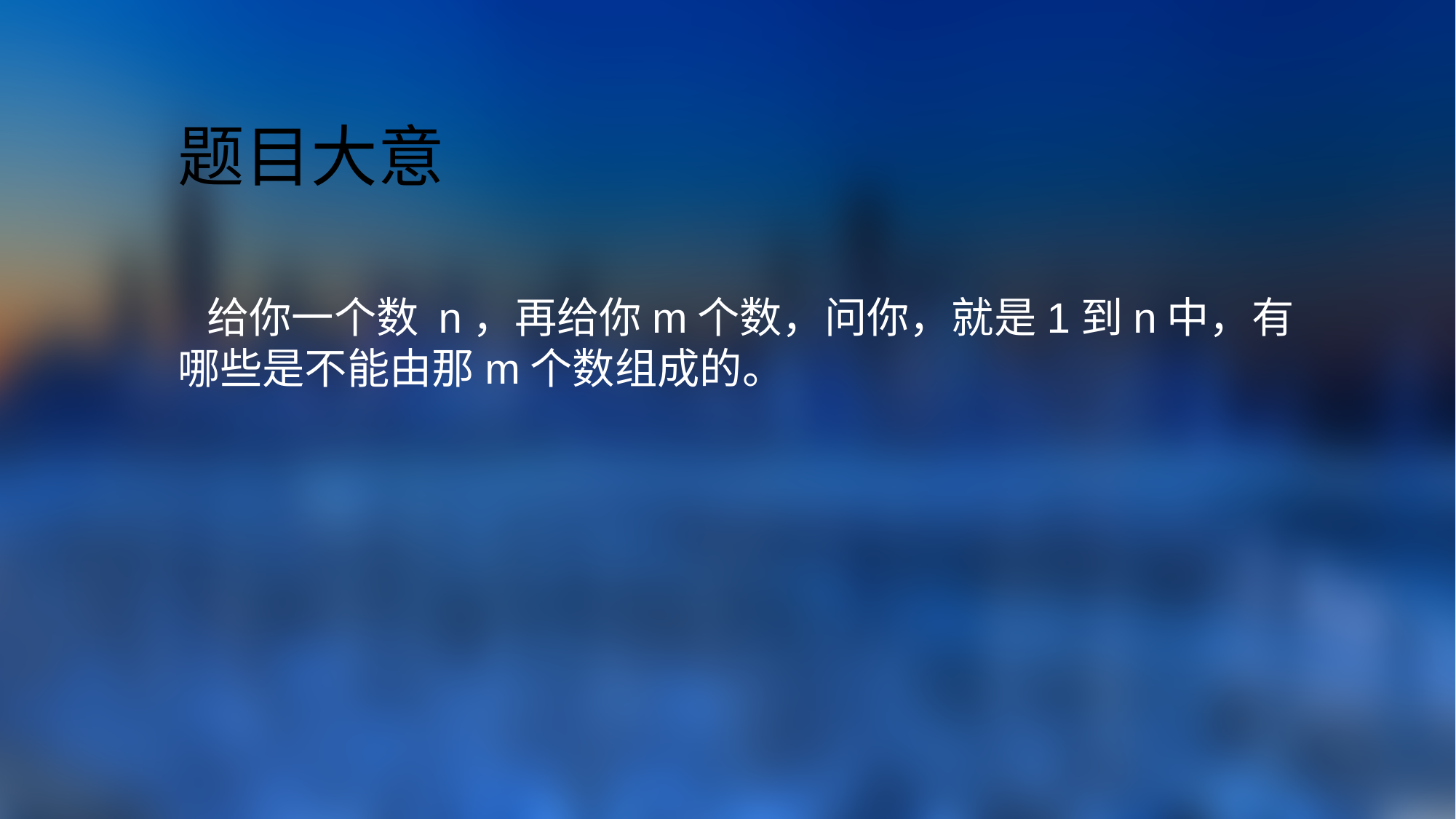

题目大意
  给你一个数 n，再给你m个数，问你，就是1到n中，有哪些是不能由那m个数组成的。